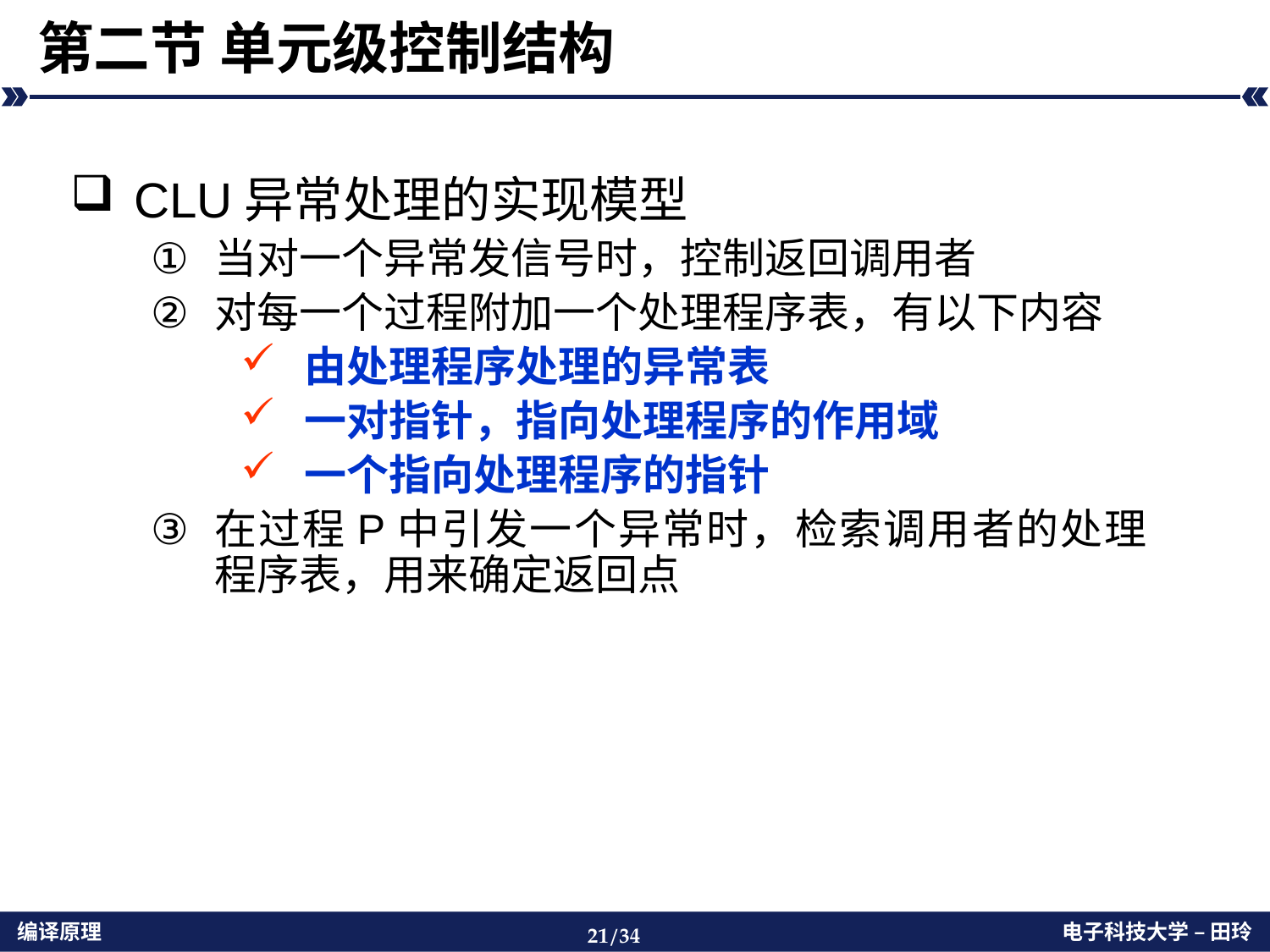

# 第二节 单元级控制结构
CLU异常处理的实现模型
当对一个异常发信号时，控制返回调用者
对每一个过程附加一个处理程序表，有以下内容
由处理程序处理的异常表
一对指针，指向处理程序的作用域
一个指向处理程序的指针
在过程P中引发一个异常时，检索调用者的处理程序表，用来确定返回点